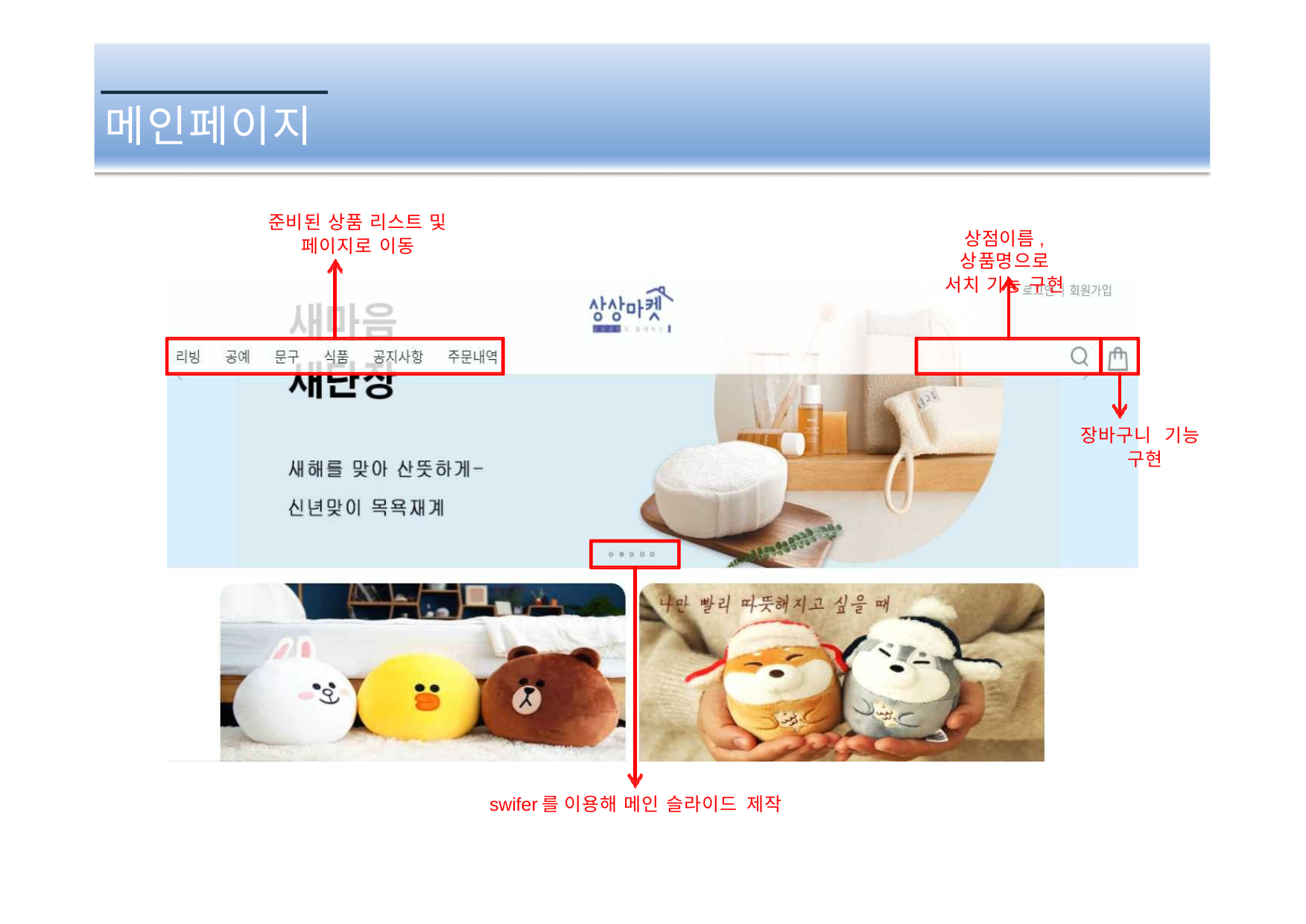

# 메인페이지
준비된 상품 리스트 및
페이지로 이동
상점이름, 상품명으로
서치 기능 구현

장바구니  기능
 구현
swifer를 이용해 메인 슬라이드 제작